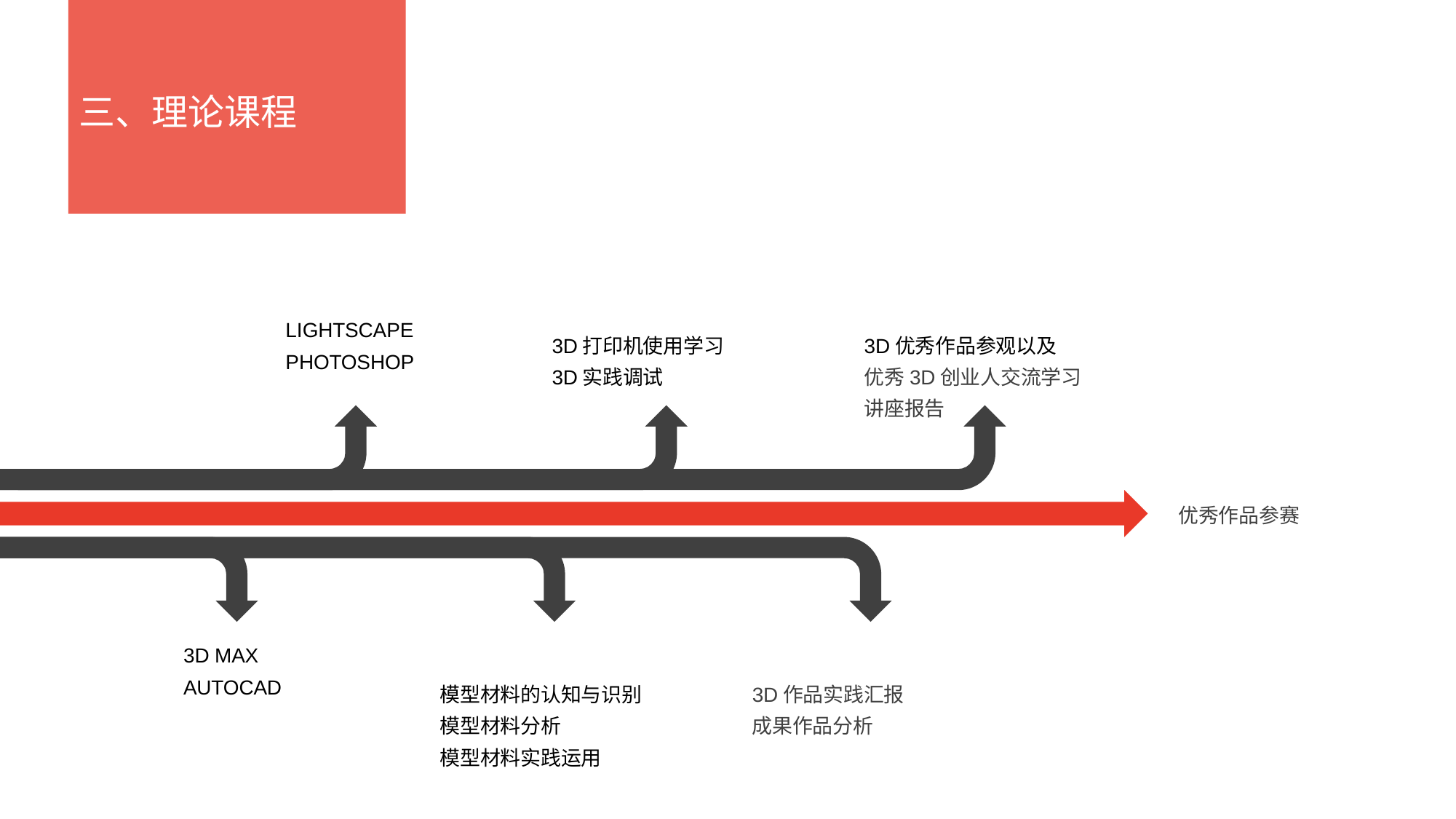

三、理论课程

LIGHTSCAPE
PHOTOSHOP

3D打印机使用学习
3D实践调试
3D优秀作品参观以及
优秀3D创业人交流学习
讲座报告

优秀作品参赛
3D MAX
AUTOCAD
模型材料的认知与识别
模型材料分析
模型材料实践运用
3D作品实践汇报
成果作品分析